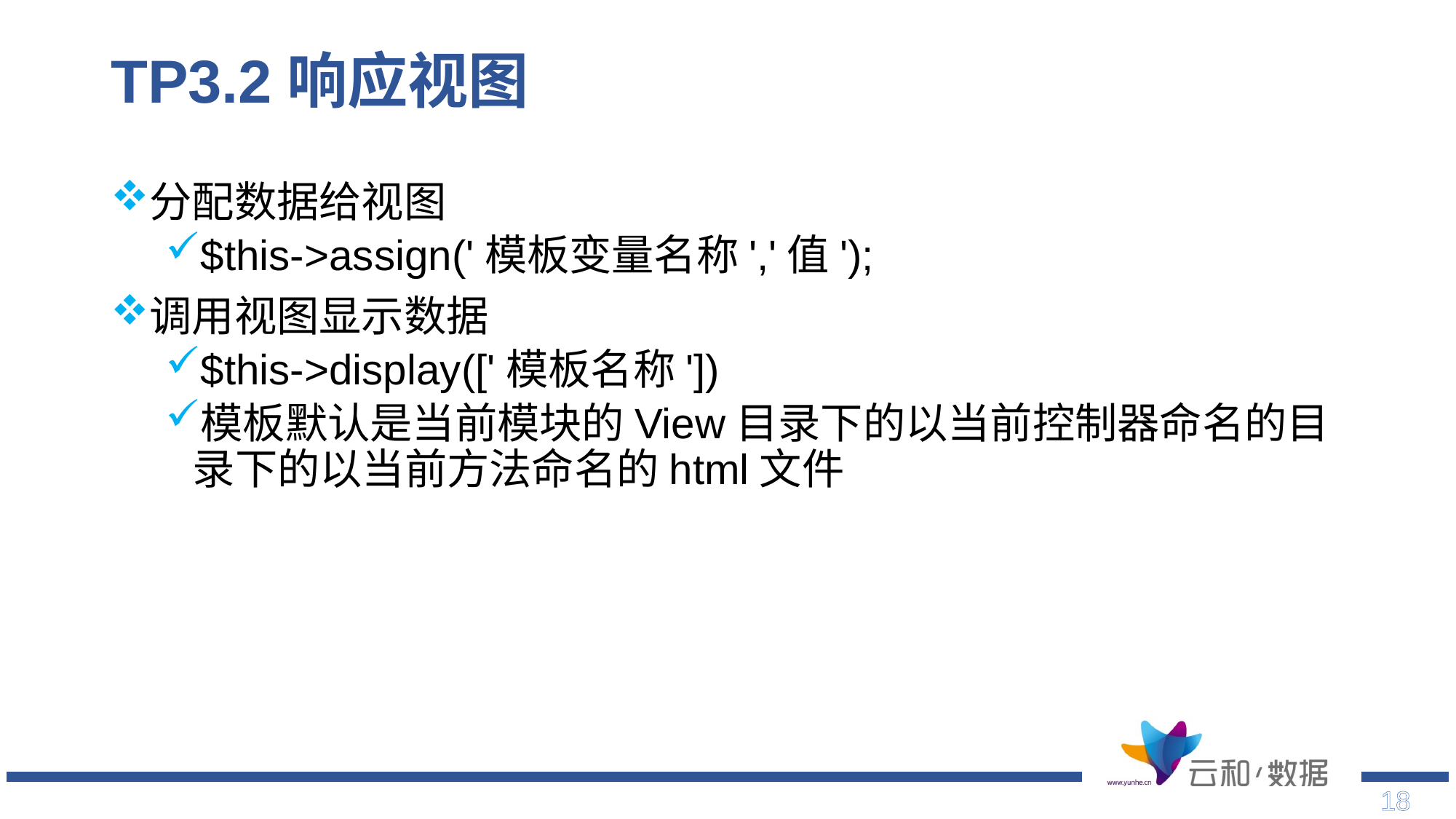

# TP3.2响应视图
分配数据给视图
$this->assign('模板变量名称','值');
调用视图显示数据
$this->display(['模板名称'])
模板默认是当前模块的View目录下的以当前控制器命名的目录下的以当前方法命名的html文件